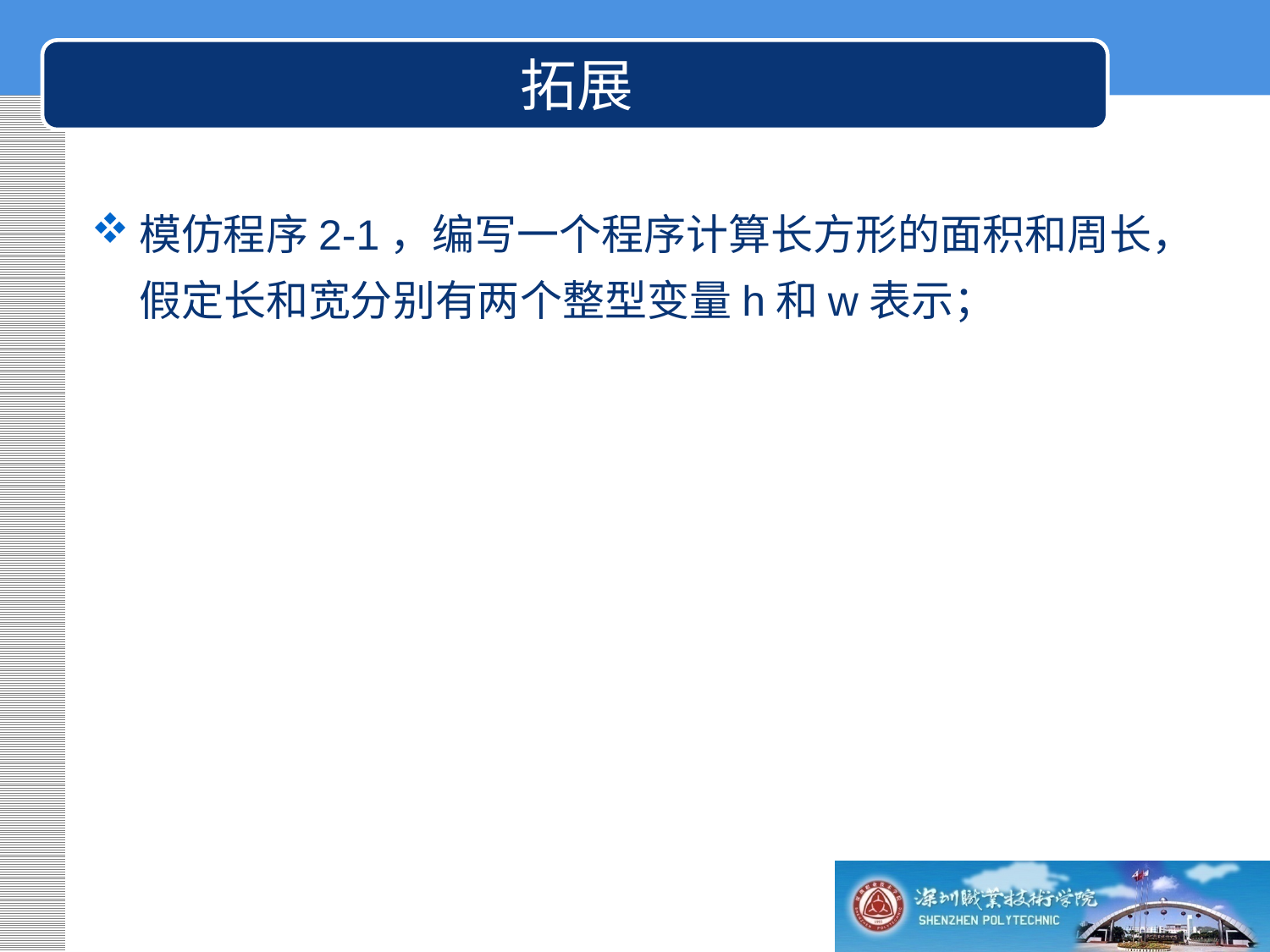

拓展
模仿程序2-1，编写一个程序计算长方形的面积和周长，假定长和宽分别有两个整型变量h和w表示；